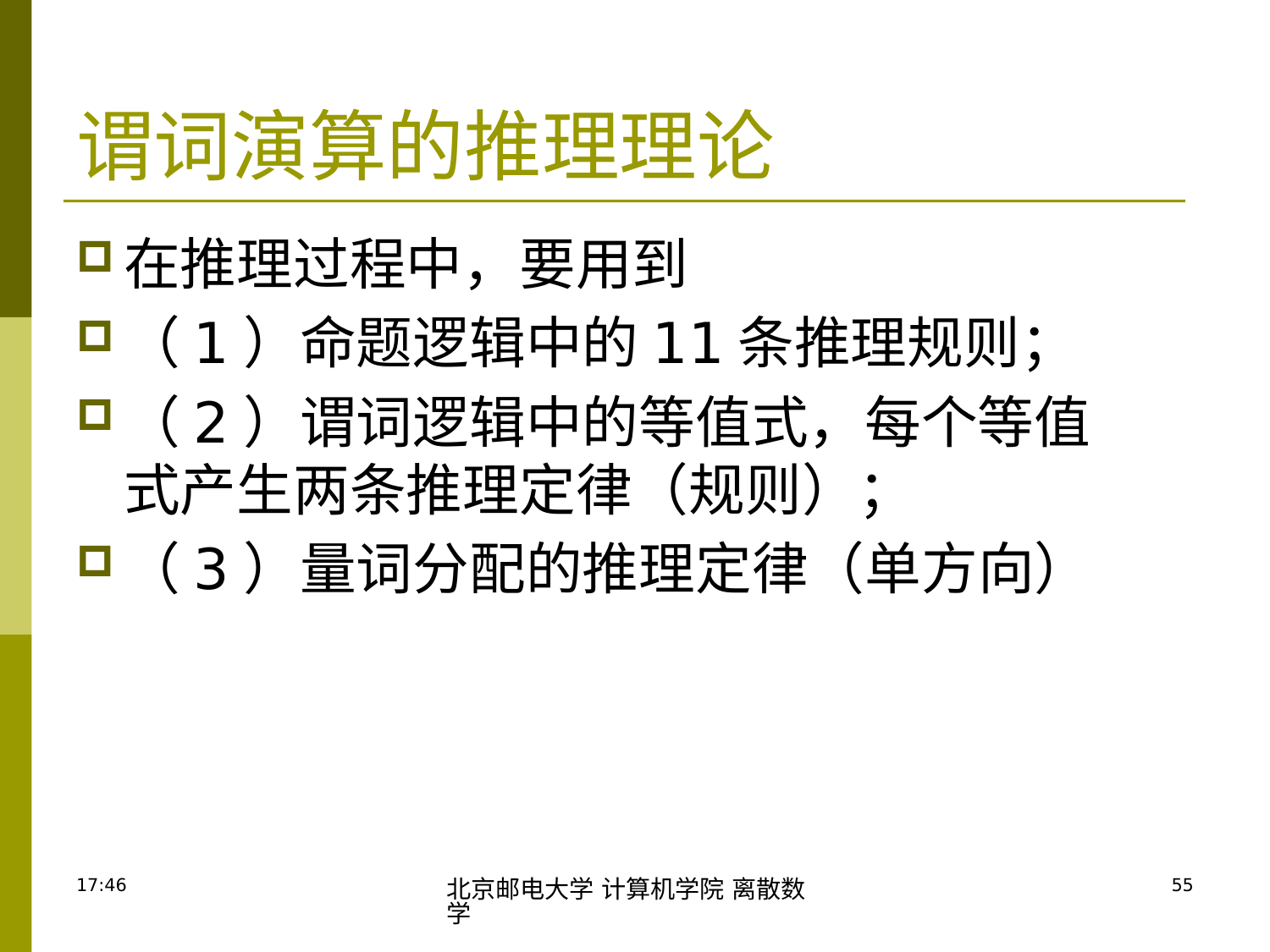

# 谓词演算的推理理论
在推理过程中，要用到
（1）命题逻辑中的11条推理规则；
（2）谓词逻辑中的等值式，每个等值式产生两条推理定律（规则）；
（3）量词分配的推理定律（单方向）
17:46
北京邮电大学 计算机学院 离散数学
55